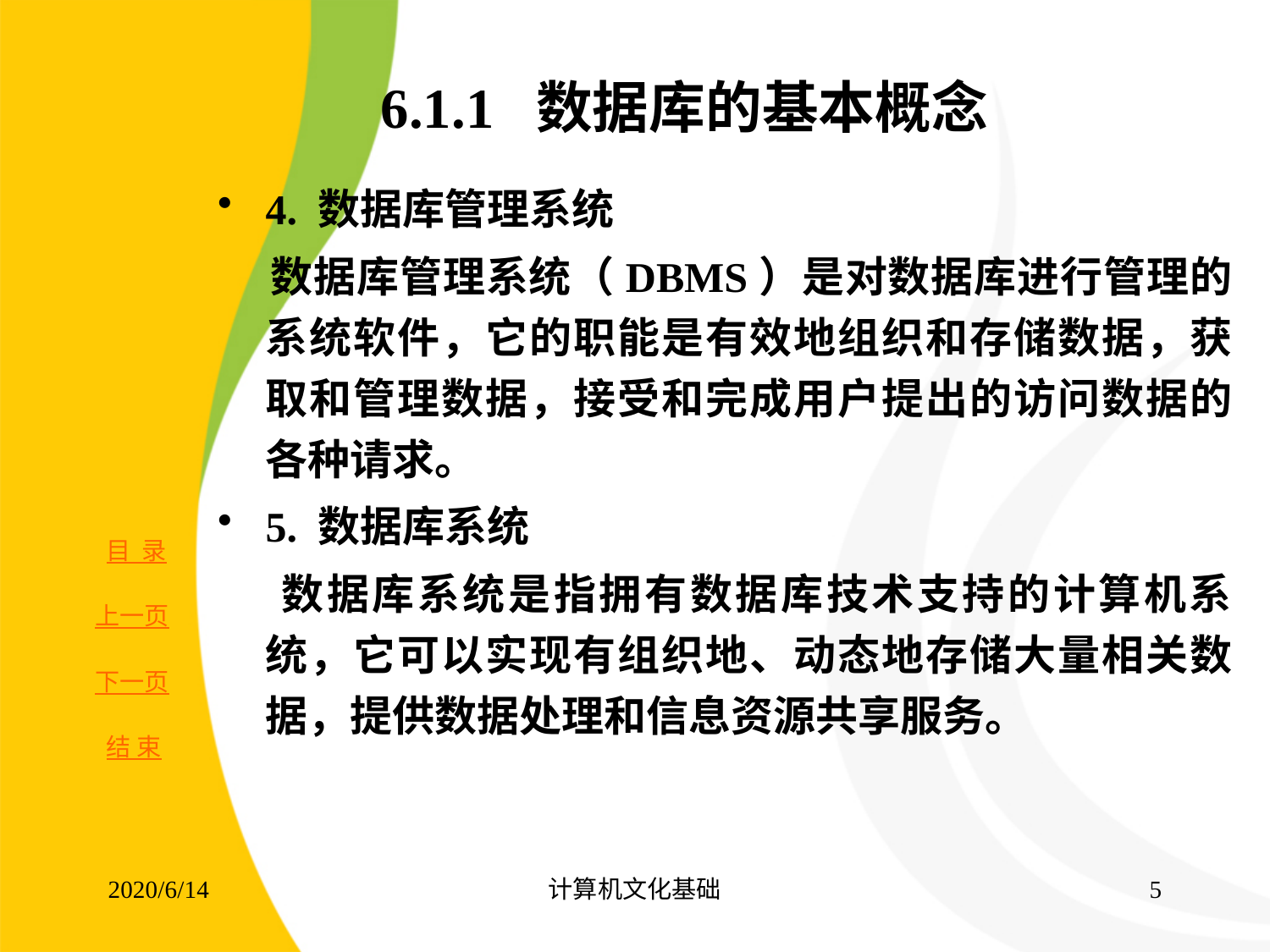

# 6.1.1  数据库的基本概念
4. 数据库管理系统
    数据库管理系统（DBMS）是对数据库进行管理的系统软件，它的职能是有效地组织和存储数据，获取和管理数据，接受和完成用户提出的访问数据的各种请求。
5. 数据库系统
    数据库系统是指拥有数据库技术支持的计算机系统，它可以实现有组织地、动态地存储大量相关数据，提供数据处理和信息资源共享服务。
2020/6/14
计算机文化基础
5